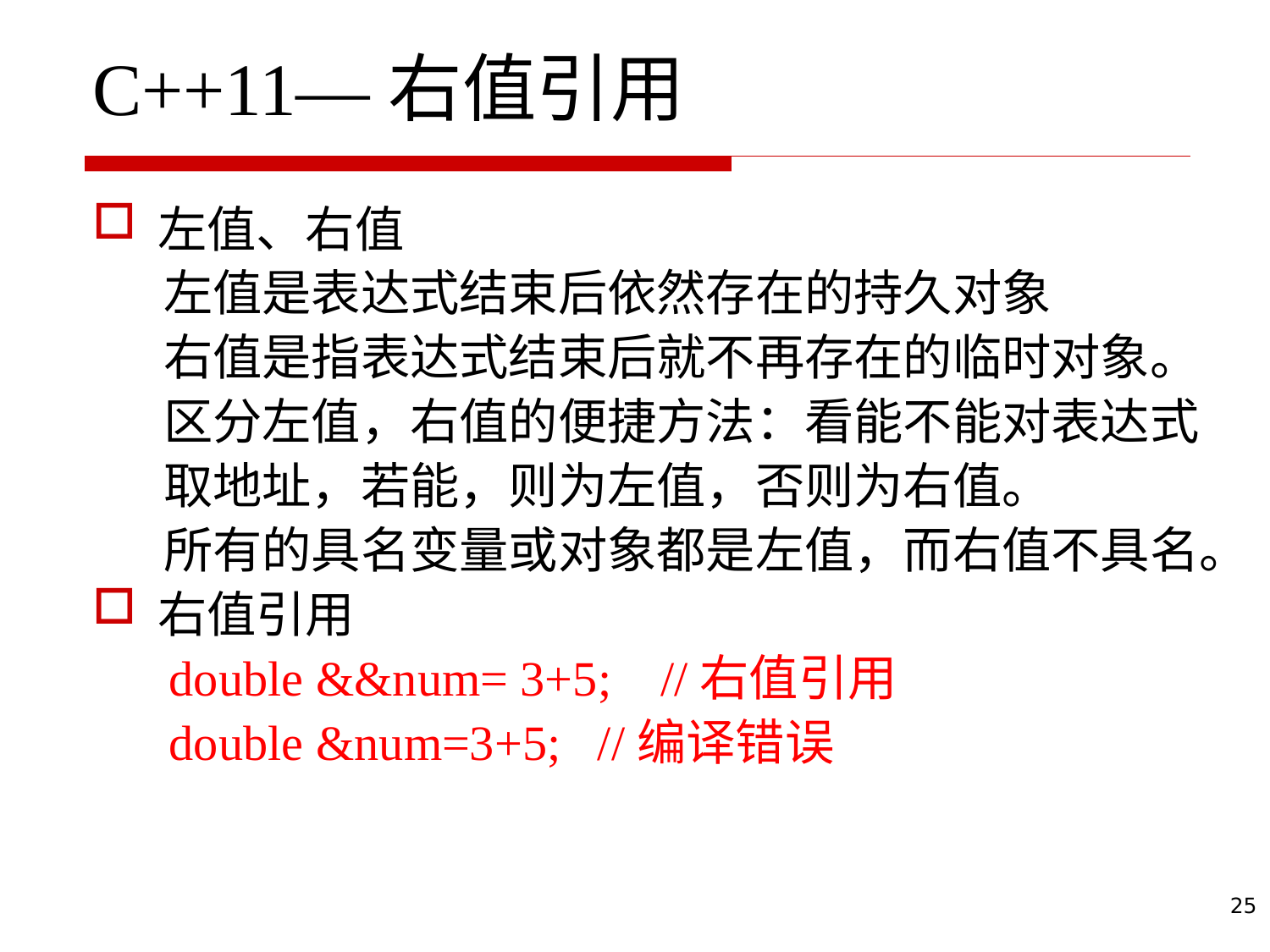

# C++11—右值引用
左值、右值
    左值是表达式结束后依然存在的持久对象
    右值是指表达式结束后就不再存在的临时对象。
    区分左值，右值的便捷方法：看能不能对表达式
    取地址，若能，则为左值，否则为右值。
    所有的具名变量或对象都是左值，而右值不具名。
右值引用
     double &&num= 3+5;    //右值引用
     double &num=3+5;   //编译错误

25